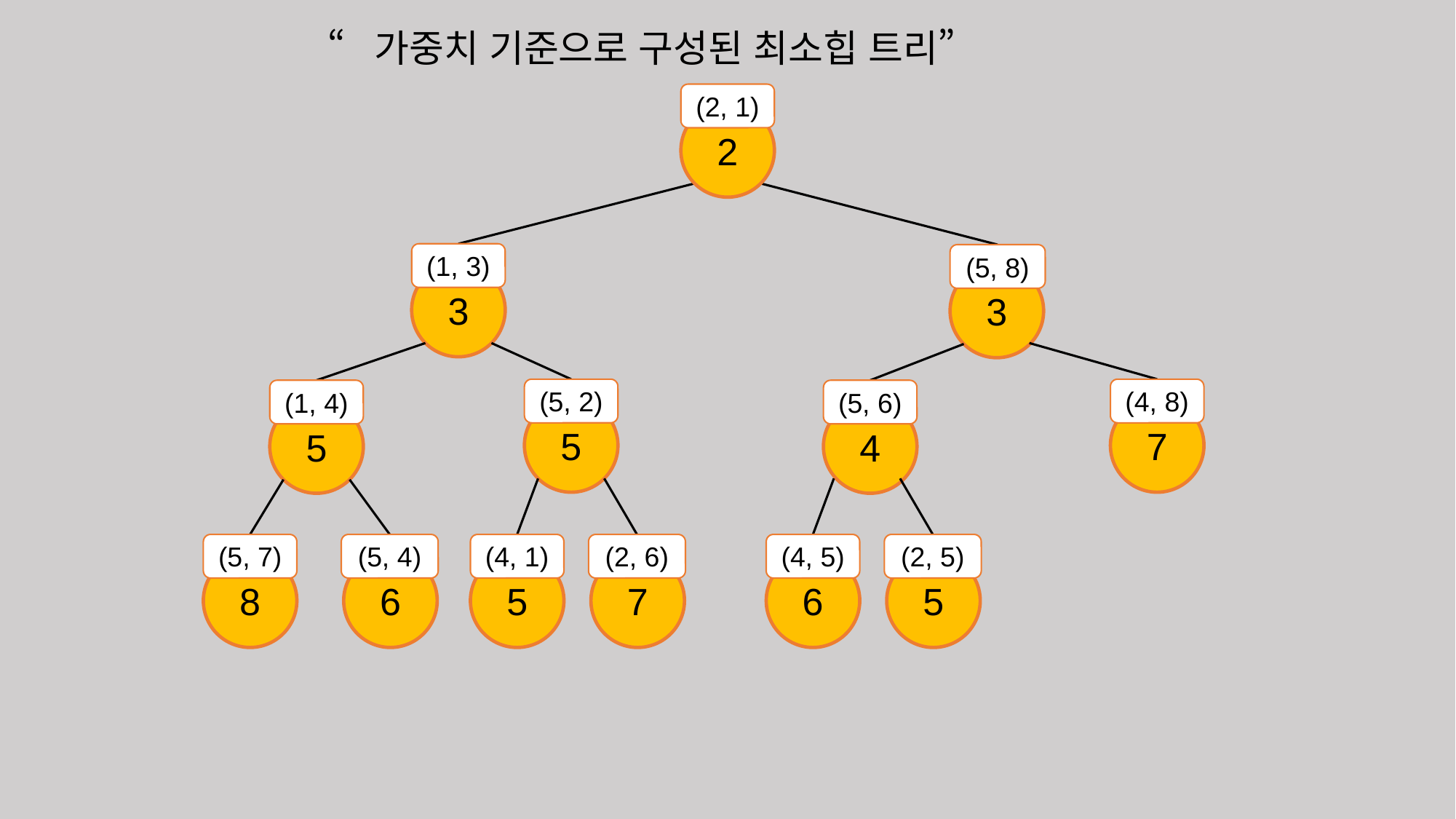

“가중치 기준으로 구성된 최소힙 트리”
(2, 1)
2
(1, 3)
3
(5, 8)
3
(5, 2)
5
(4, 8)
7
(1, 4)
5
(5, 6)
4
(5, 7)
8
(5, 4)
6
(4, 1)
5
(2, 6)
7
(4, 5)
6
(2, 5)
5